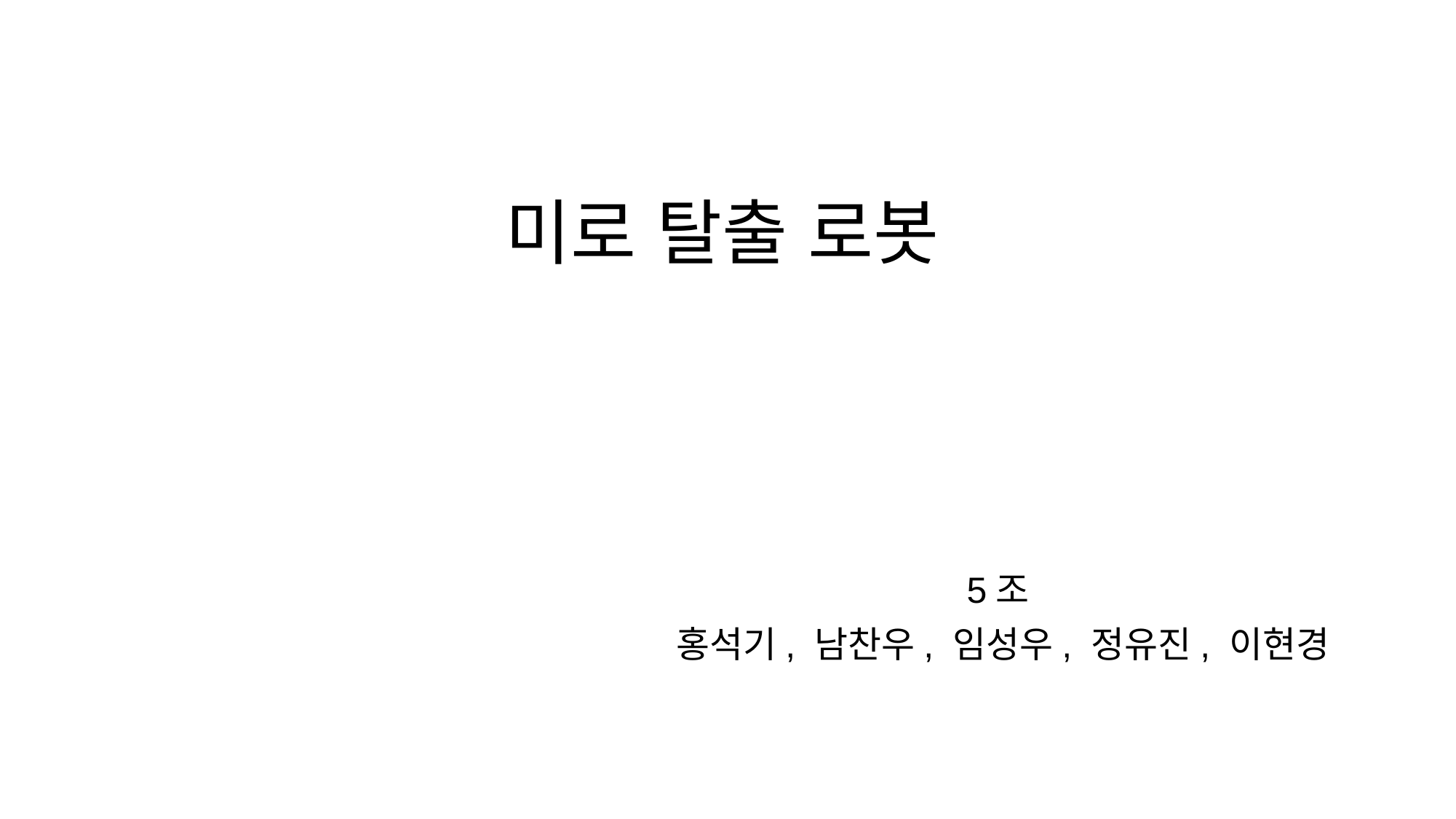

# 미로 탈출 로봇
5조
홍석기, 남찬우, 임성우, 정유진, 이현경